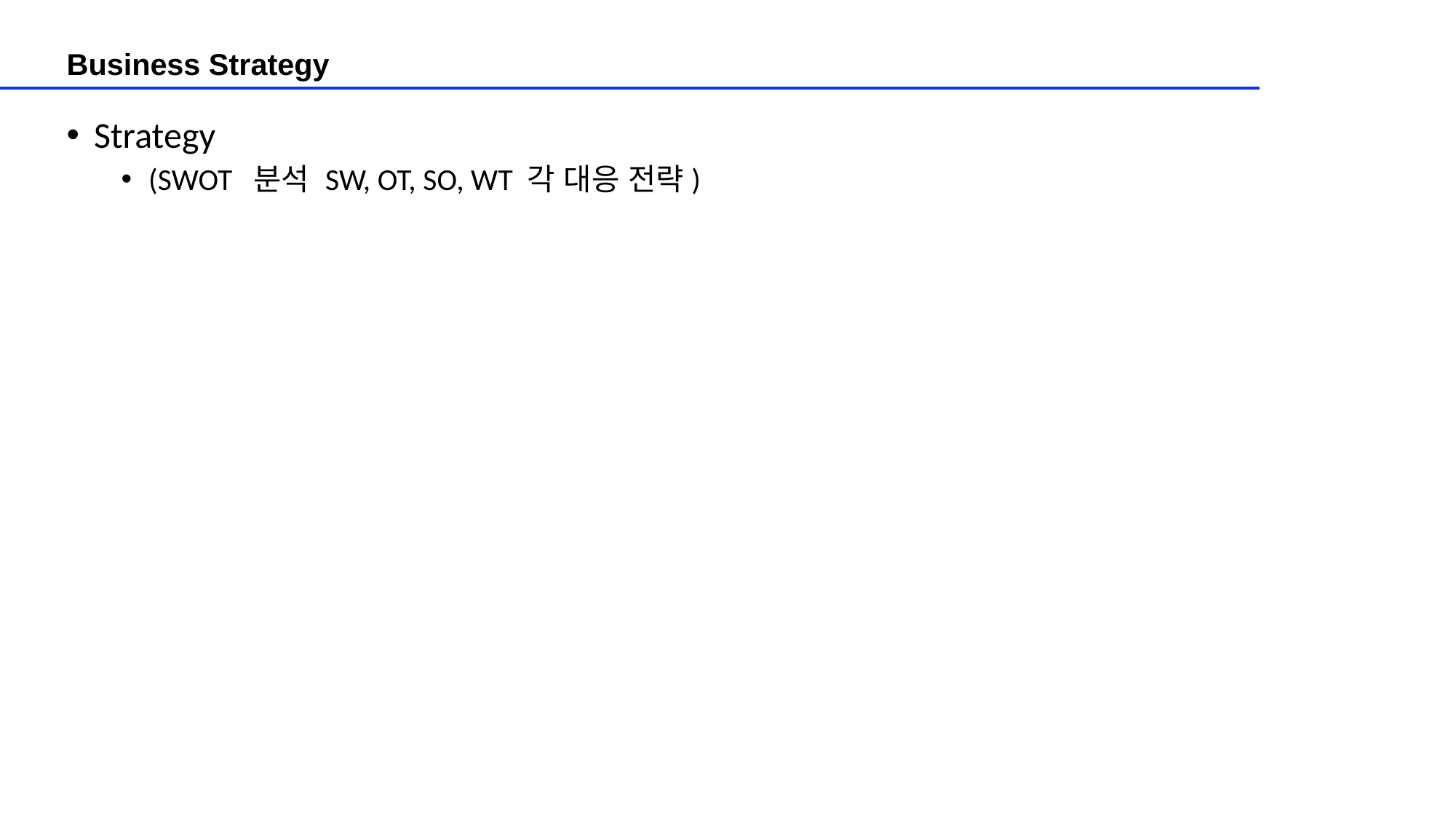

# Business Strategy
Strategy
(SWOT  분석 SW, OT, SO, WT 각 대응 전략)